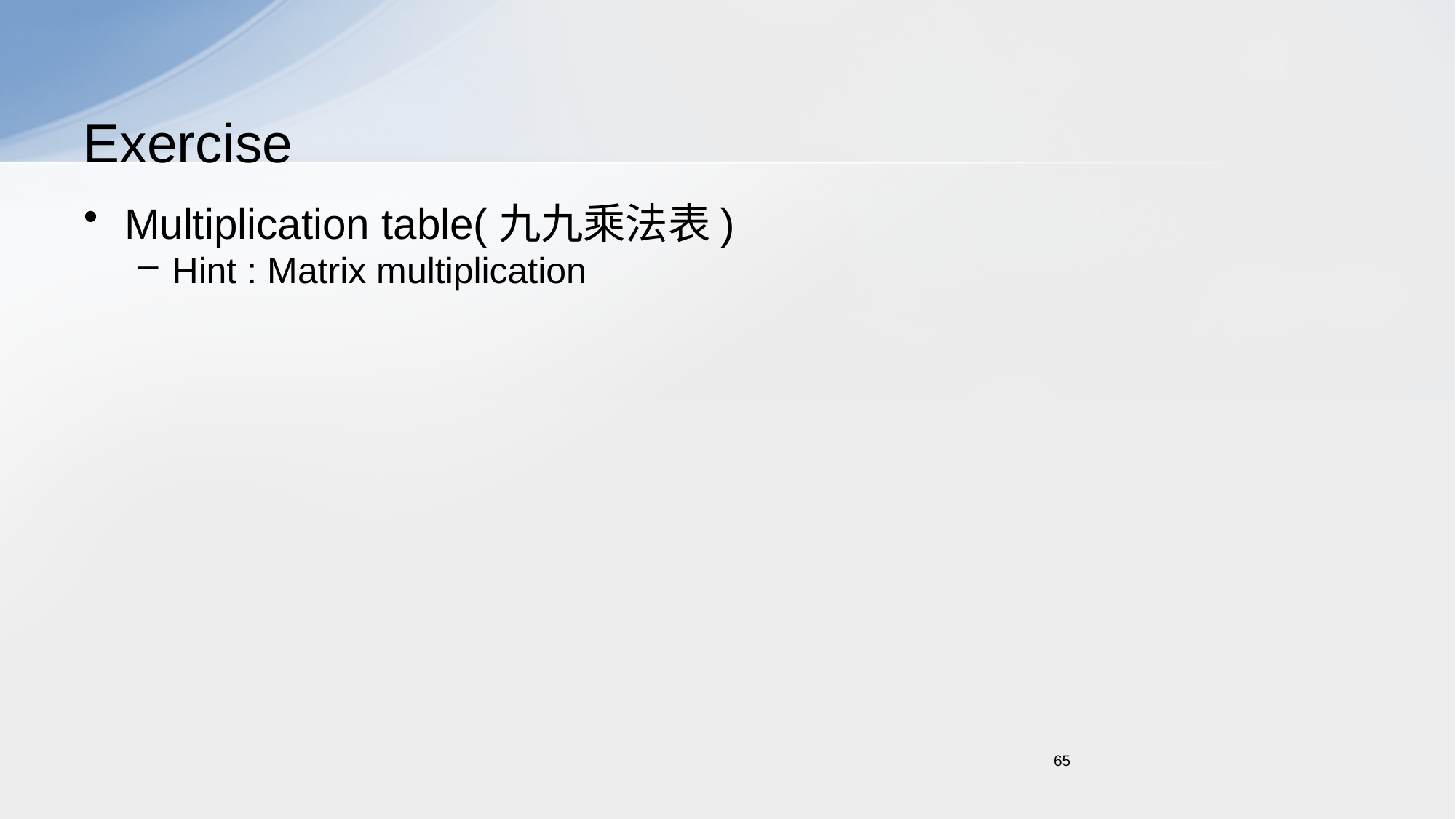

# Exercise
Multiplication table(九九乘法表)
Hint : Matrix multiplication

65